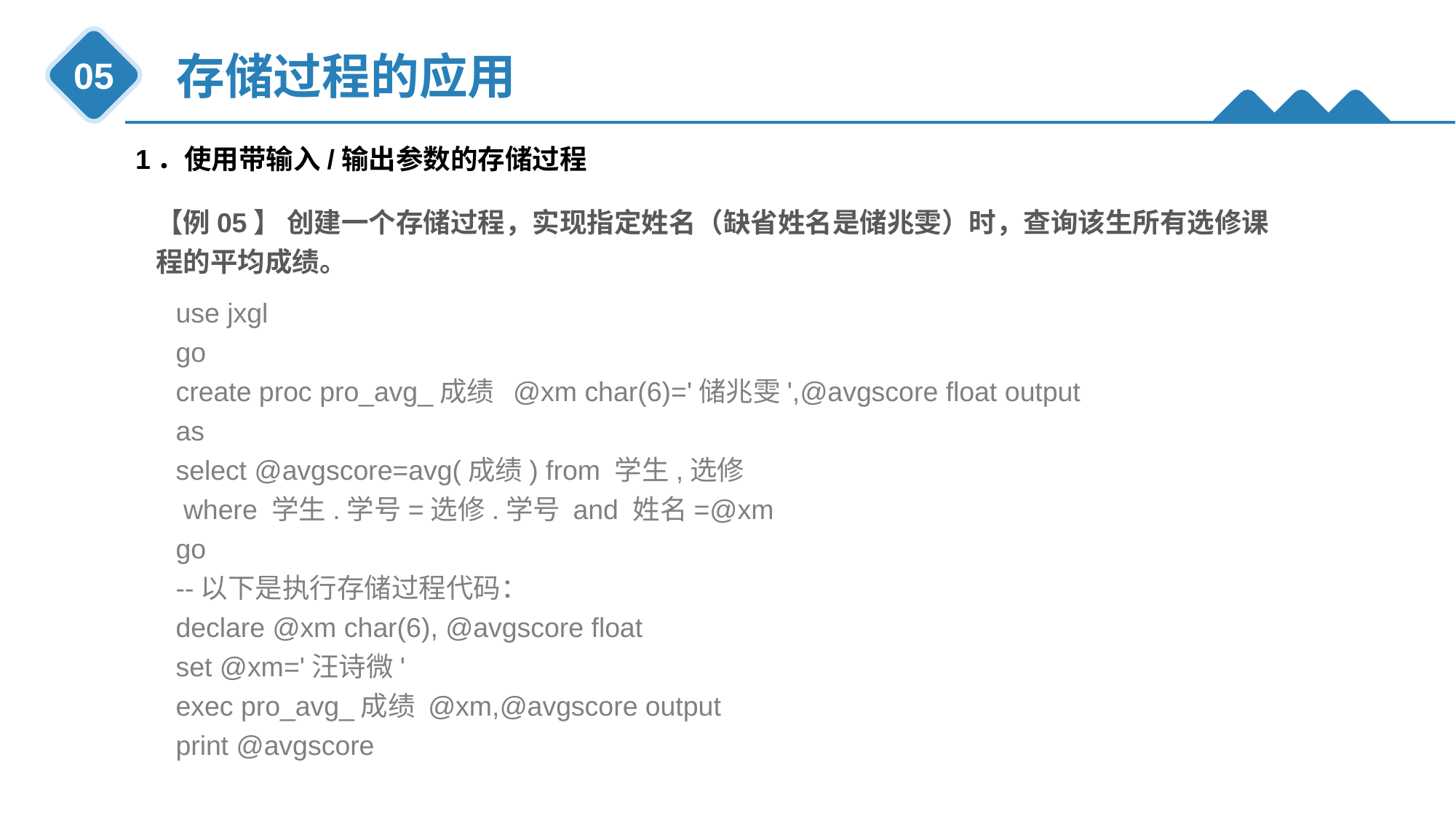

存储过程的应用
05

1．使用带输入/输出参数的存储过程
【例05】 创建一个存储过程，实现指定姓名（缺省姓名是储兆雯）时，查询该生所有选修课程的平均成绩。
use jxgl
go
create proc pro_avg_成绩  @xm char(6)='储兆雯',@avgscore float output
as
select @avgscore=avg(成绩) from 学生,选修
 where 学生.学号=选修.学号 and 姓名=@xm
go
--以下是执行存储过程代码：
declare @xm char(6), @avgscore float
set @xm='汪诗微'
exec pro_avg_成绩 @xm,@avgscore output
print @avgscore